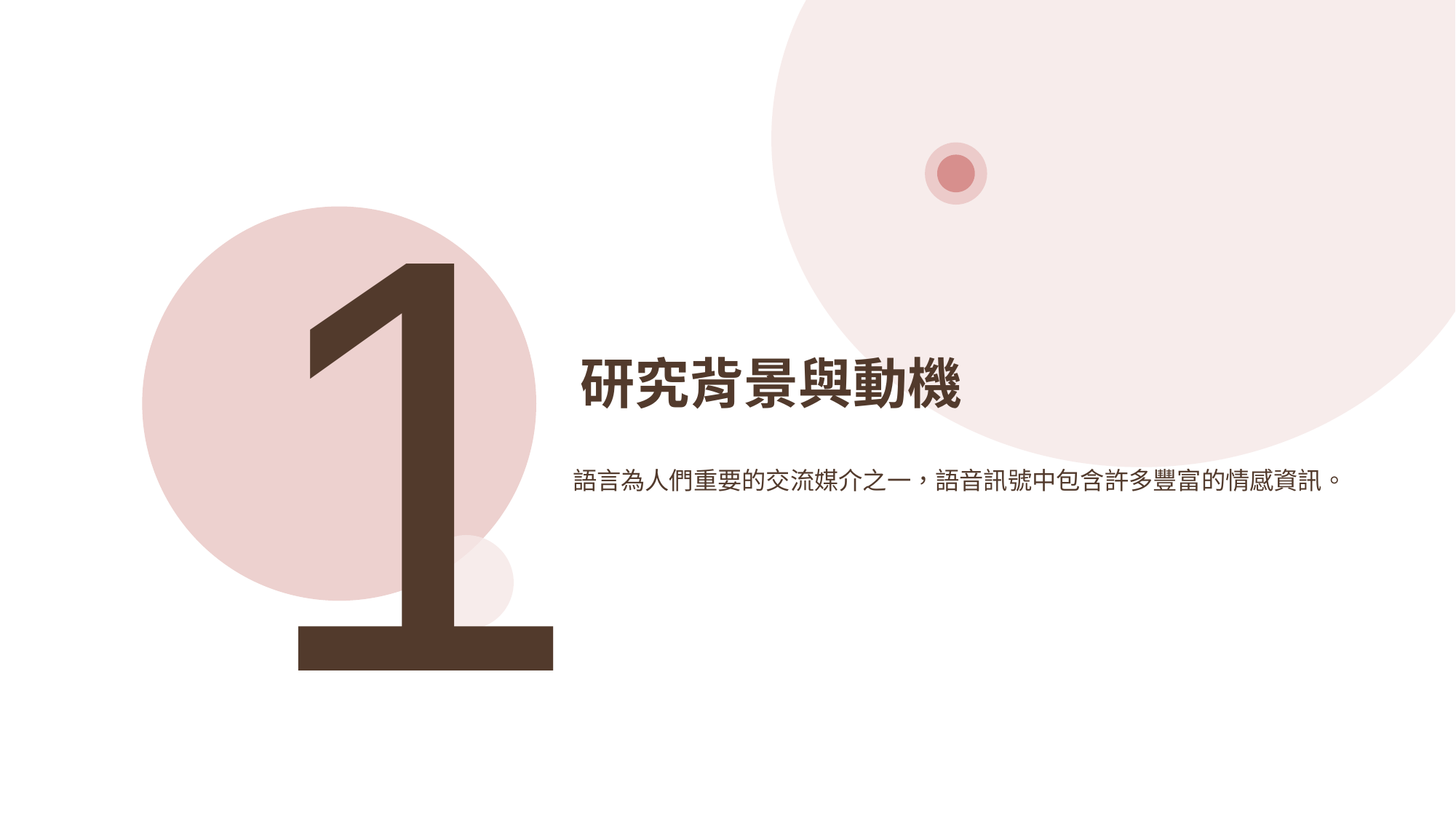

1
研究背景與動機
語言為人們重要的交流媒介之一，語音訊號中包含許多豐富的情感資訊。